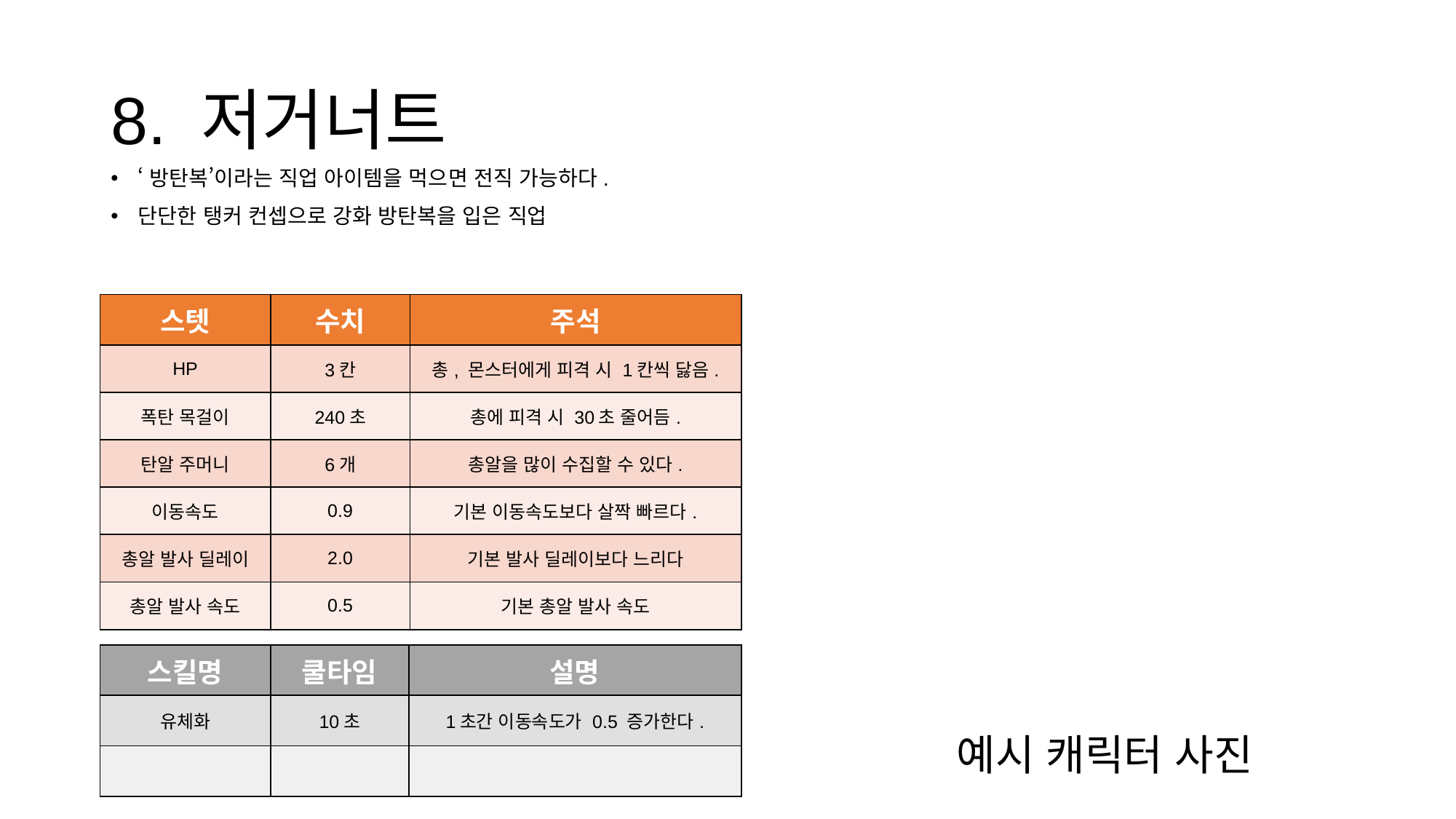

# 8. 저거너트
‘방탄복’이라는 직업 아이템을 먹으면 전직 가능하다.
단단한 탱커 컨셉으로 강화 방탄복을 입은 직업
| 스텟 | 수치 | 주석 |
| --- | --- | --- |
| HP | 3칸 | 총, 몬스터에게 피격 시 1칸씩 닳음. |
| 폭탄 목걸이 | 240초 | 총에 피격 시 30초 줄어듬. |
| 탄알 주머니 | 6개 | 총알을 많이 수집할 수 있다. |
| 이동속도 | 0.9 | 기본 이동속도보다 살짝 빠르다. |
| 총알 발사 딜레이 | 2.0 | 기본 발사 딜레이보다 느리다 |
| 총알 발사 속도 | 0.5 | 기본 총알 발사 속도 |
| 스킬명 | 쿨타임 | 설명 |
| --- | --- | --- |
| 유체화 | 10초 | 1초간 이동속도가 0.5 증가한다. |
|  |  |  |
예시 캐릭터 사진